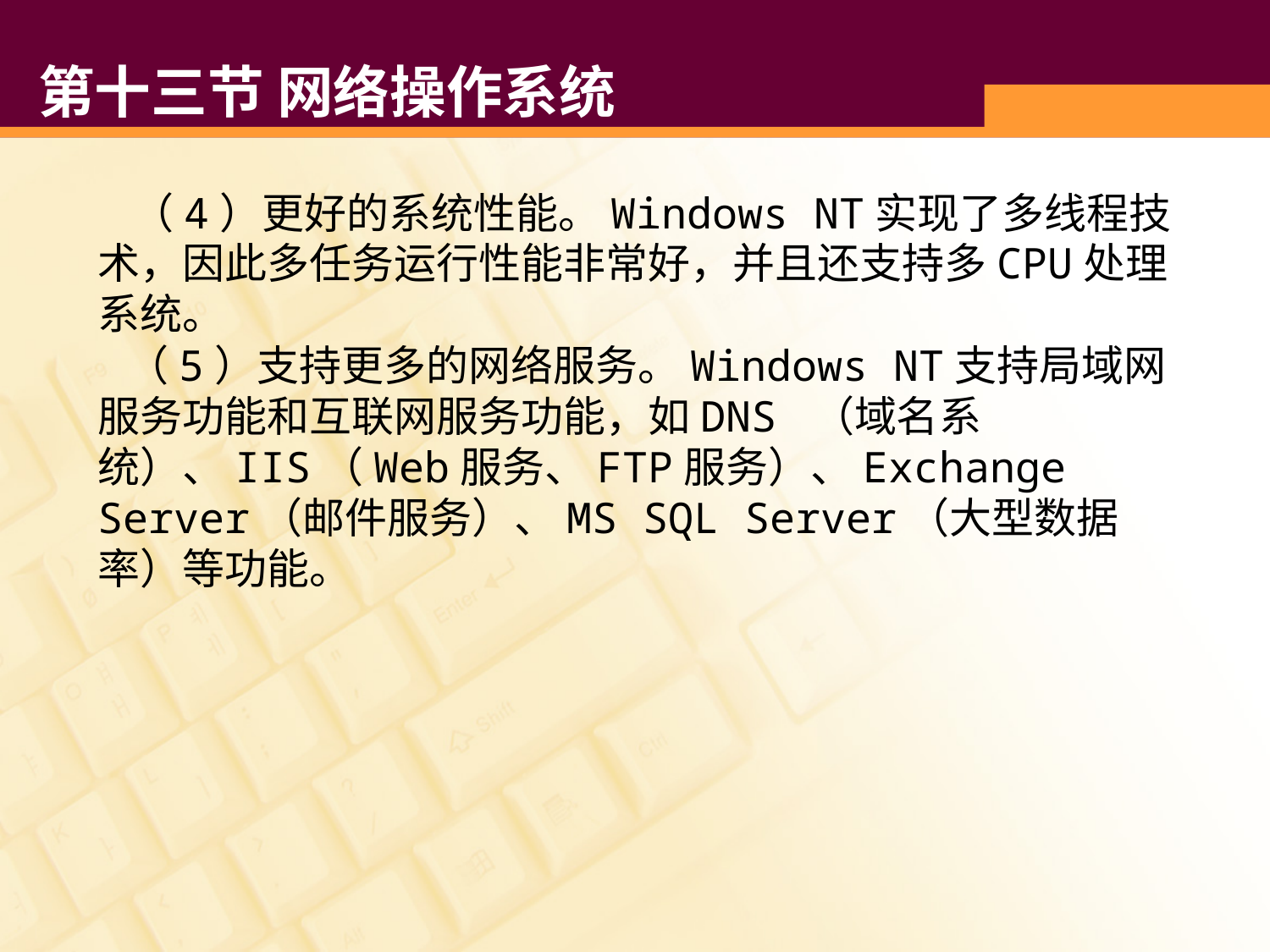

# 第十三节 网络操作系统
  （4）更好的系统性能。Windows NT实现了多线程技术，因此多任务运行性能非常好，并且还支持多CPU处理系统。
  （5）支持更多的网络服务。Windows NT支持局域网服务功能和互联网服务功能，如DNS （域名系统）、IIS（Web服务、FTP服务）、Exchange Server（邮件服务）、MS SQL Server（大型数据率）等功能。